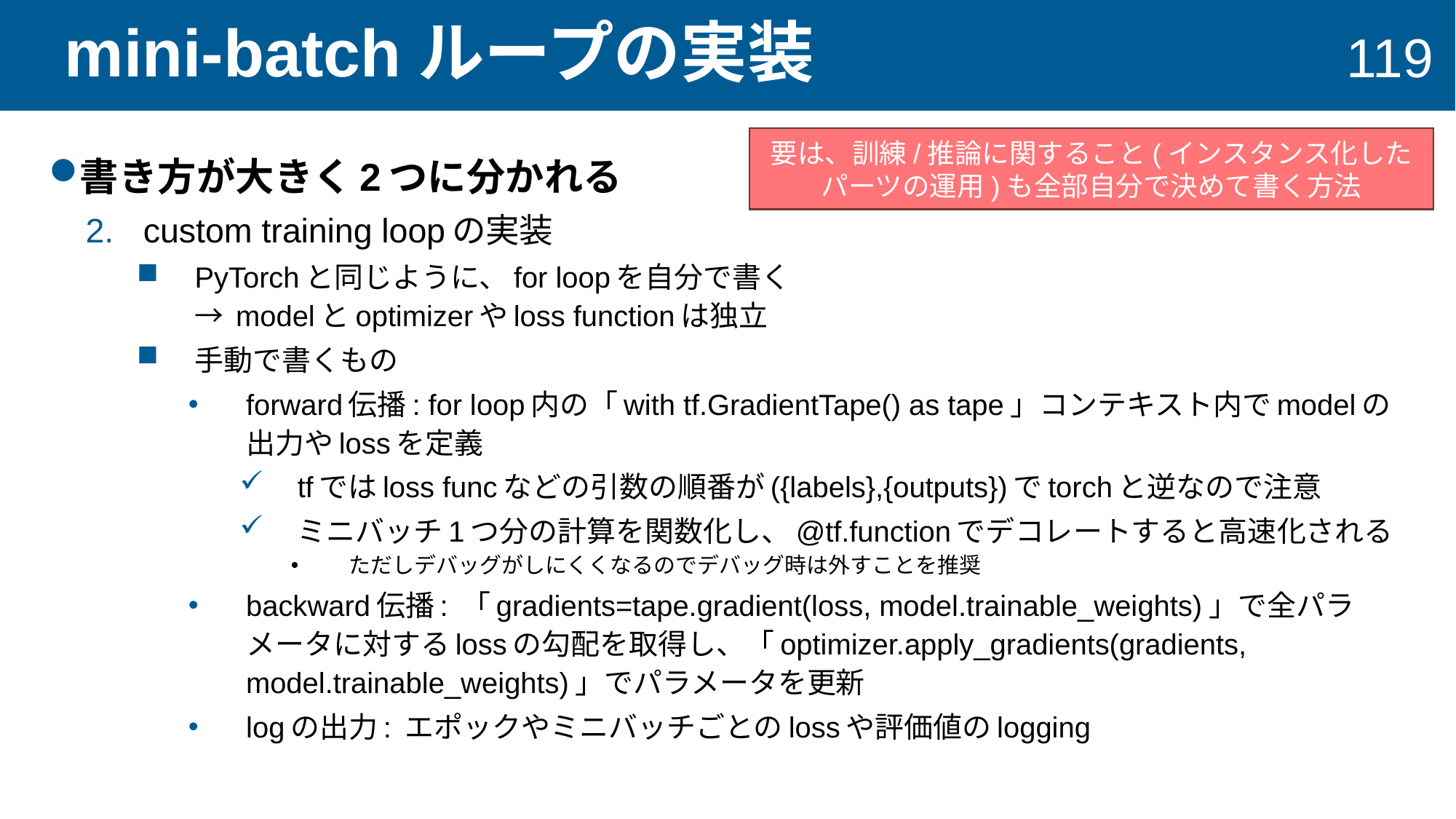

# mini-batchループの実装
119
要は、訓練/推論に関すること(インスタンス化したパーツの運用)も全部自分で決めて書く方法
書き方が大きく2つに分かれる
custom training loopの実装
PyTorchと同じように、for loopを自分で書く
→ modelとoptimizerやloss functionは独立
手動で書くもの
forward伝播: for loop内の「with tf.GradientTape() as tape」コンテキスト内でmodelの出力やlossを定義
tfではloss funcなどの引数の順番が({labels},{outputs})でtorchと逆なので注意
ミニバッチ1つ分の計算を関数化し、@tf.functionでデコレートすると高速化される
ただしデバッグがしにくくなるのでデバッグ時は外すことを推奨
backward伝播: 「gradients=tape.gradient(loss, model.trainable_weights)」で全パラメータに対するlossの勾配を取得し、「optimizer.apply_gradients(gradients, model.trainable_weights)」でパラメータを更新
logの出力: エポックやミニバッチごとのlossや評価値のlogging